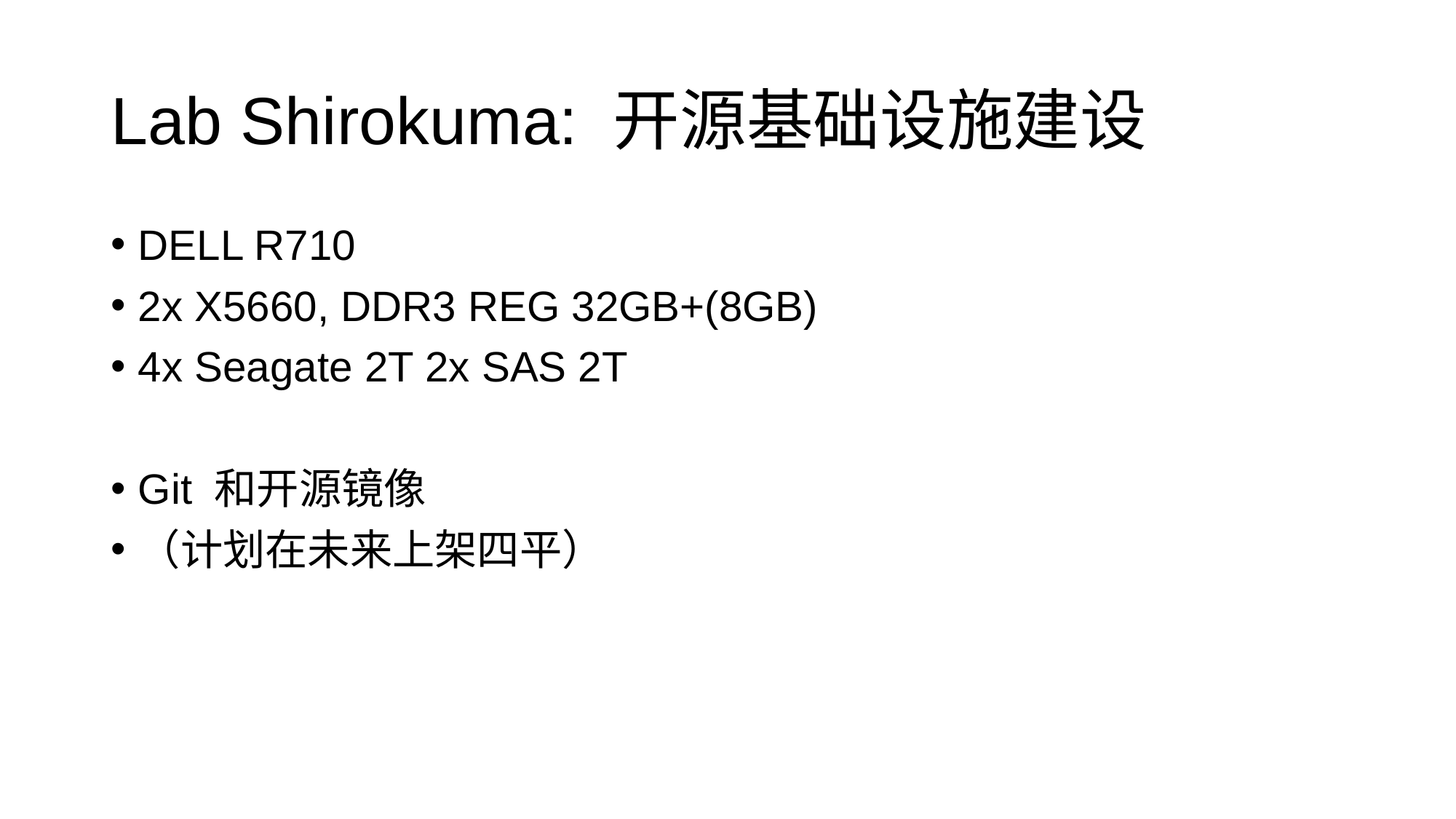

# Lab Shirokuma: 开源基础设施建设
DELL R710
2x X5660, DDR3 REG 32GB+(8GB)
4x Seagate 2T 2x SAS 2T

Git 和开源镜像
（计划在未来上架四平）